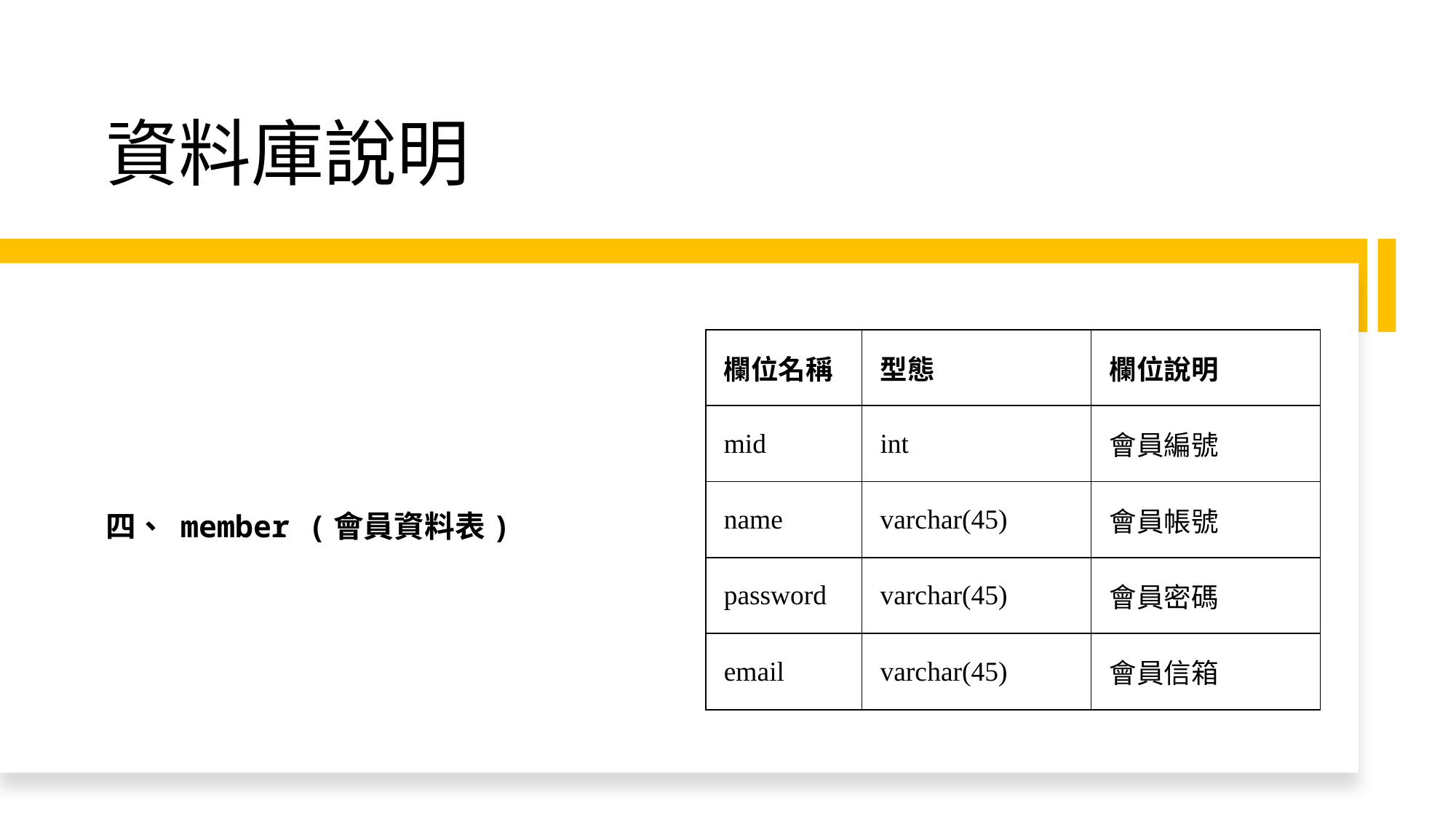

# 資料庫說明

四、 member (會員資料表)
| 欄位名稱 | 型態 | 欄位說明 |
| --- | --- | --- |
| mid | int | 會員編號 |
| name | varchar(45) | 會員帳號 |
| password | varchar(45) | 會員密碼 |
| email | varchar(45) | 會員信箱 |